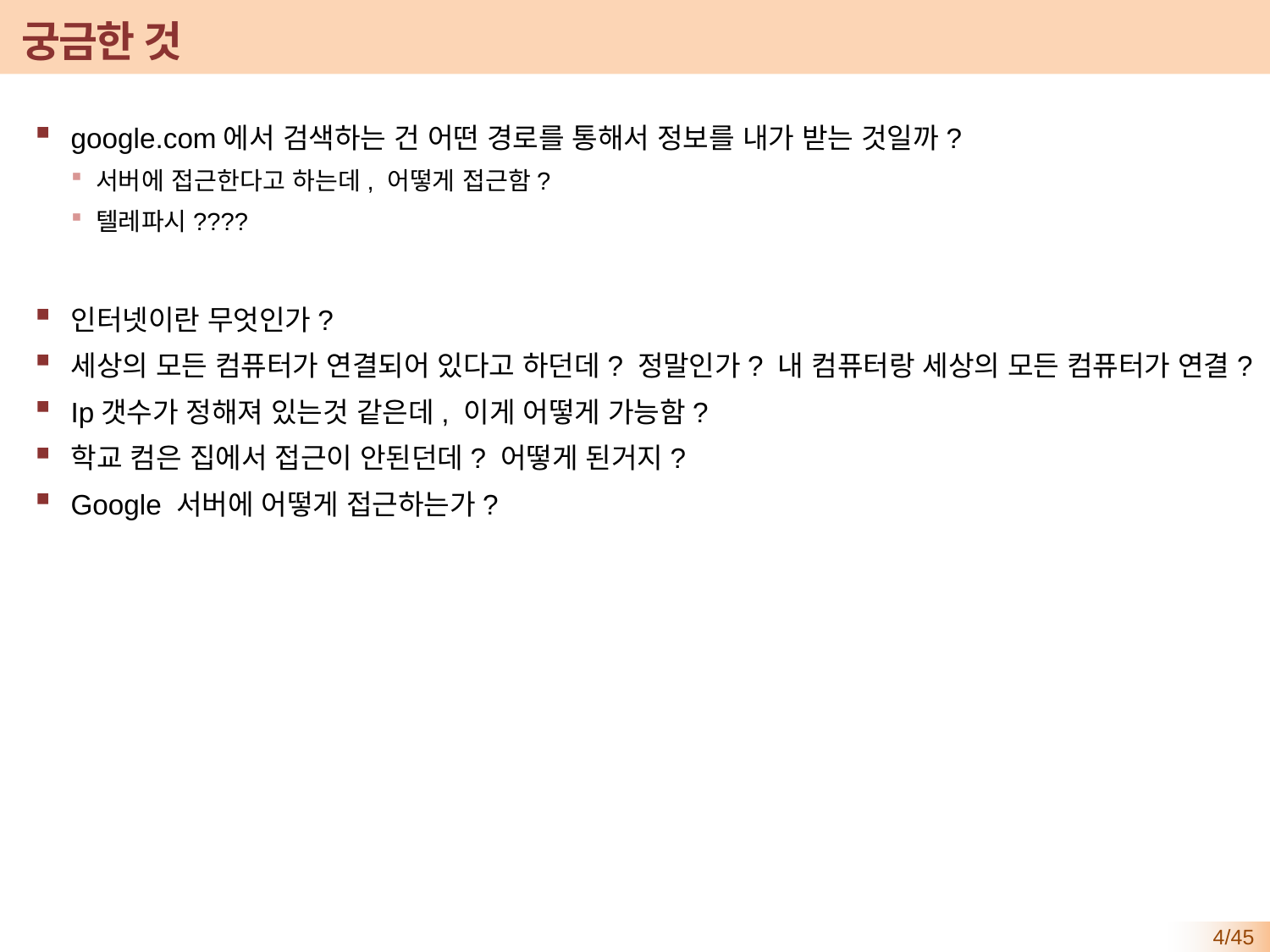

# 궁금한 것
google.com에서 검색하는 건 어떤 경로를 통해서 정보를 내가 받는 것일까?
서버에 접근한다고 하는데, 어떻게 접근함?
텔레파시????

인터넷이란 무엇인가?
세상의 모든 컴퓨터가 연결되어 있다고 하던데? 정말인가? 내 컴퓨터랑 세상의 모든 컴퓨터가 연결?
Ip갯수가 정해져 있는것 같은데, 이게 어떻게 가능함?
학교 컴은 집에서 접근이 안된던데? 어떻게 된거지?
Google 서버에 어떻게 접근하는가?